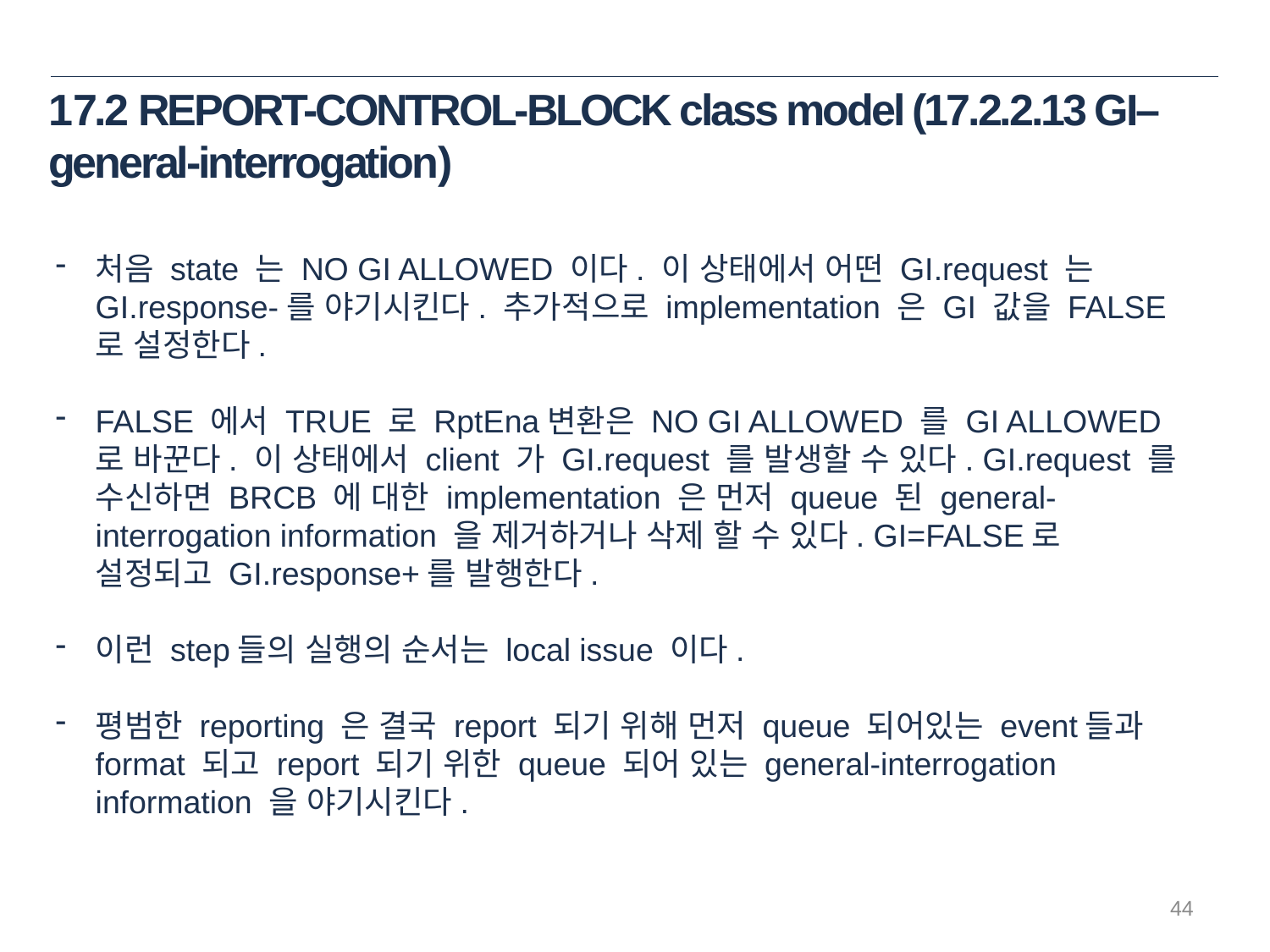

17.2 REPORT-CONTROL-BLOCK class model (17.2.2.13 GI– general-interrogation)
처음 state 는 NO GI ALLOWED 이다. 이 상태에서 어떤 GI.request 는 GI.response-를 야기시킨다. 추가적으로 implementation 은 GI 값을 FALSE 로 설정한다.

FALSE 에서 TRUE 로 RptEna변환은 NO GI ALLOWED 를 GI ALLOWED 로 바꾼다. 이 상태에서 client 가 GI.request 를 발생할 수 있다. GI.request 를 수신하면 BRCB 에 대한 implementation 은 먼저 queue 된 general-interrogation information 을 제거하거나 삭제 할 수 있다. GI=FALSE로 설정되고 GI.response+를 발행한다.

이런 step들의 실행의 순서는 local issue 이다.

평범한 reporting 은 결국 report 되기 위해 먼저 queue 되어있는 event들과 format 되고 report 되기 위한 queue 되어 있는 general-interrogation information 을 야기시킨다.
44